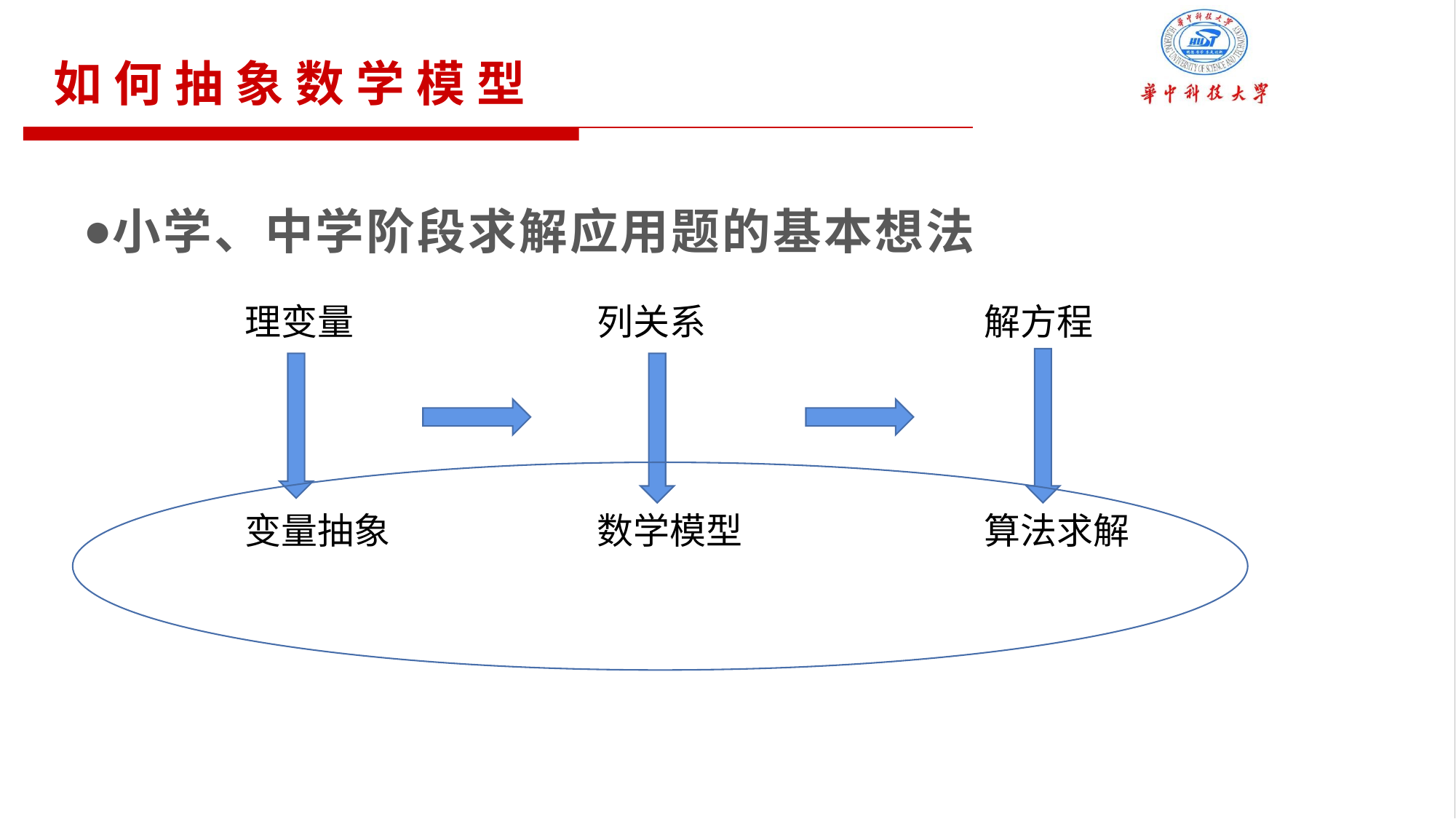

如何抽象数学模型

小学、中学阶段求解应用题的基本想法
理变量
列关系
解方程

变量抽象
数学模型
算法求解